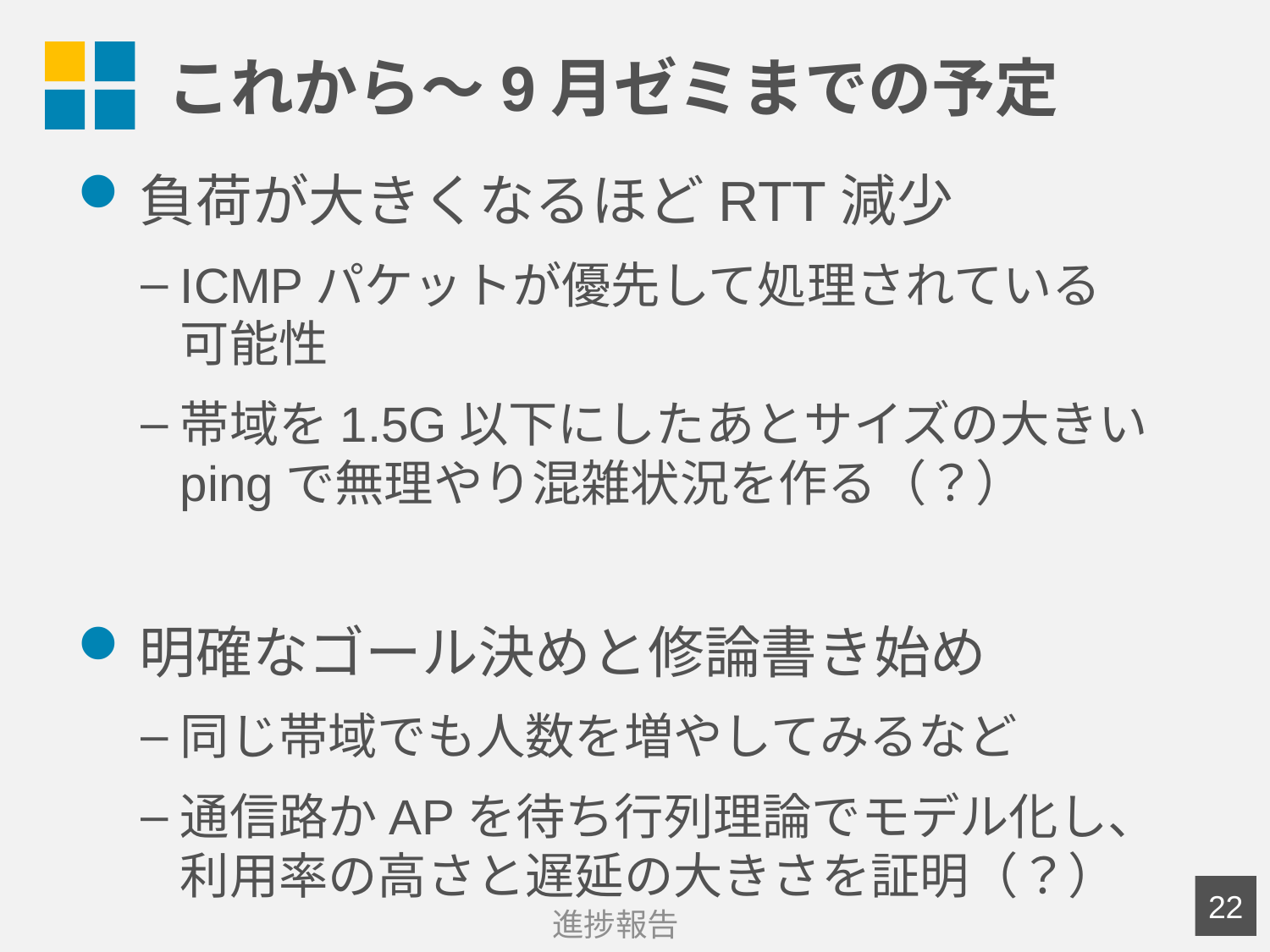

# これから〜9月ゼミまでの予定
負荷が大きくなるほどRTT減少
ICMPパケットが優先して処理されている
可能性
帯域を1.5G以下にしたあとサイズの大きいpingで無理やり混雑状況を作る（？）

明確なゴール決めと修論書き始め
同じ帯域でも人数を増やしてみるなど
通信路かAPを待ち行列理論でモデル化し、
利用率の高さと遅延の大きさを証明（？）
22
進捗報告